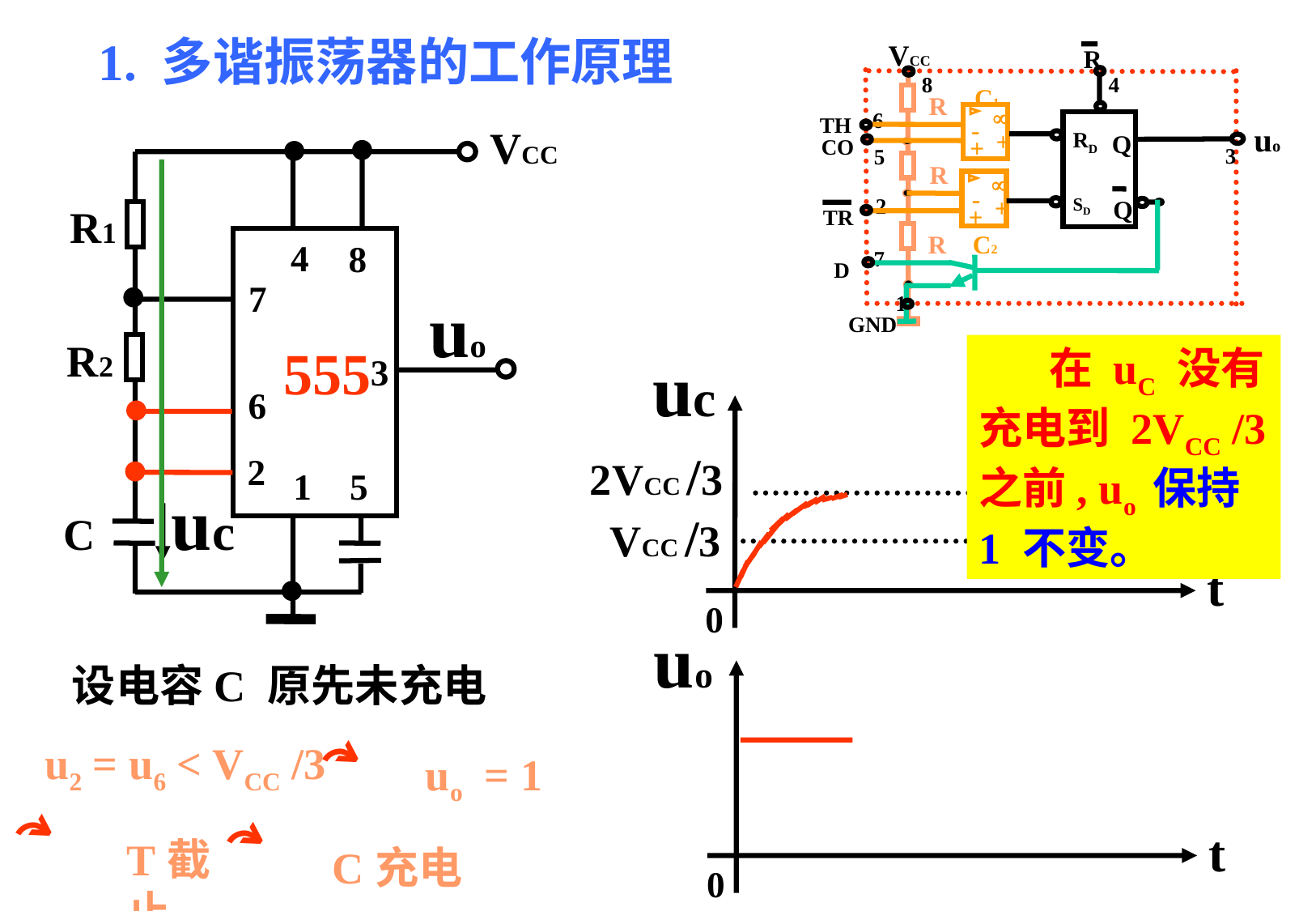

1. 多谐振荡器的工作原理
VCC
R
8
4

C1
R

∞
6

-

+
RD

Q

+

3
5

R

∞

-

2
+
SD
Q

+

R
C2

7

1

TH
uo
CO
TR
D
GND

VCC

R1

uo

R2

uc

C

4
8
7
555
3
6
2
1
5

      在 uC 没有充电到 2VCC /3 之前, uo 保持 1 不变。
uc

t
0

2VCC /3

VCC /3

uo

t
0

     设电容C 原先未充电
u2 = u6 < VCC /3

uo  = 1
⃕
⃕
⃕
T截止
C充电